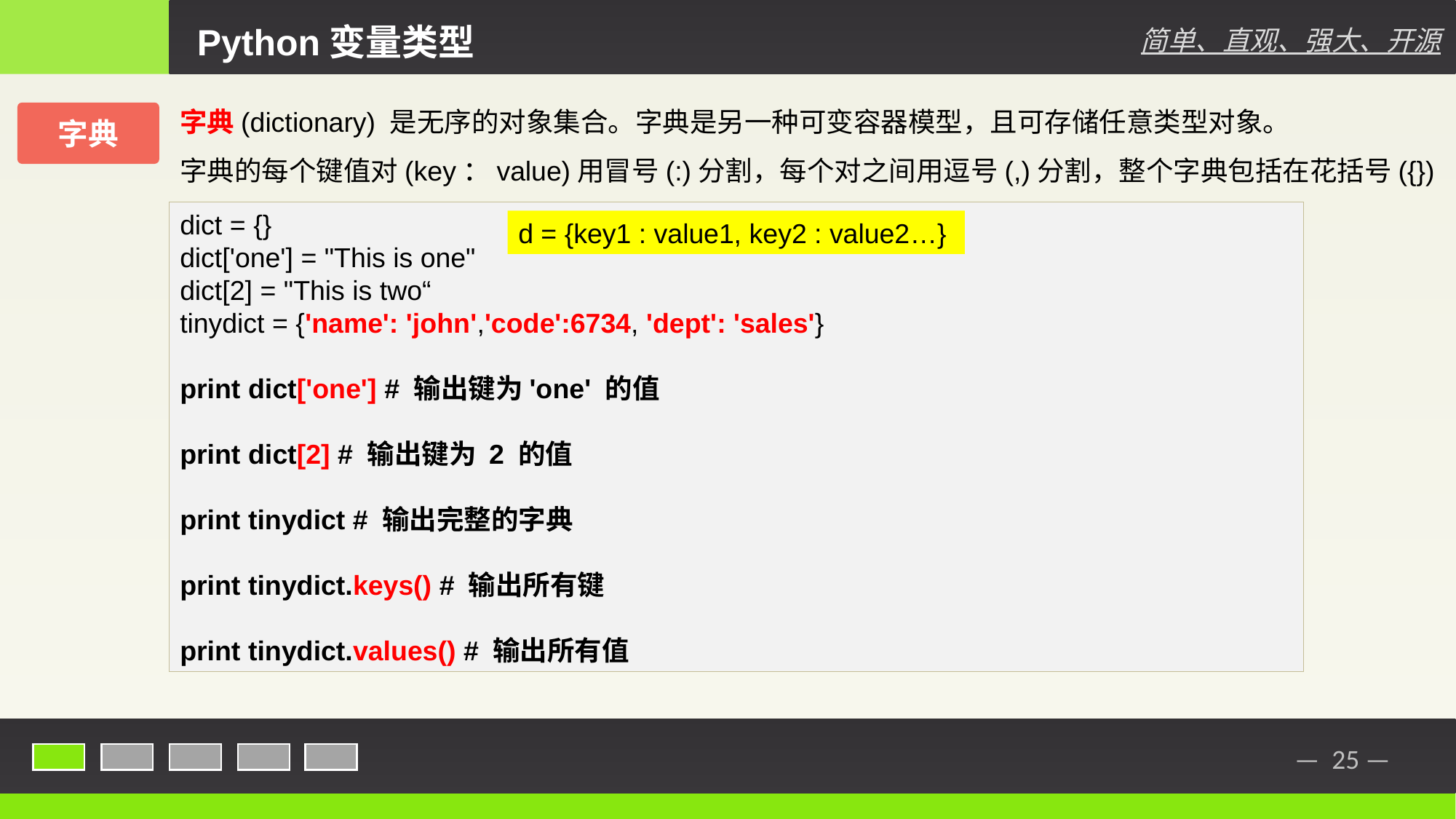

Python变量类型
简单、直观、强大、开源
字典(dictionary) 是无序的对象集合。字典是另一种可变容器模型，且可存储任意类型对象。
字典的每个键值对(key：value)用冒号(:)分割，每个对之间用逗号(,)分割，整个字典包括在花括号({})中 。
字典
dict = {}
dict['one'] = "This is one"
dict[2] = "This is two“
tinydict = {'name': 'john','code':6734, 'dept': 'sales'}

print dict['one'] # 输出键为'one' 的值

print dict[2] # 输出键为 2 的值

print tinydict # 输出完整的字典

print tinydict.keys() # 输出所有键
print tinydict.values() # 输出所有值
d = {key1 : value1, key2 : value2…}